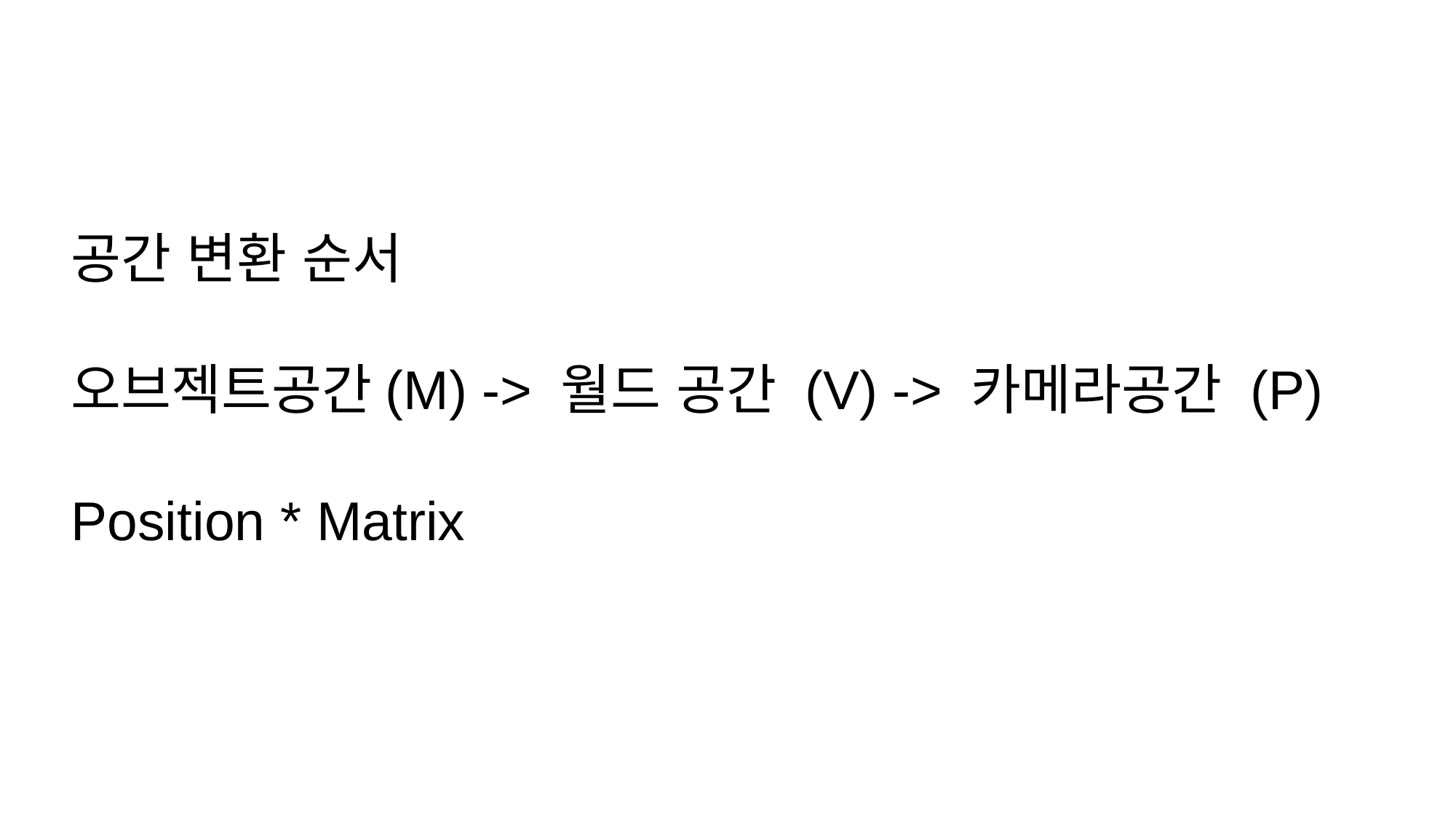

공간 변환 순서

오브젝트공간(M) -> 월드 공간 (V) -> 카메라공간 (P)

Position * Matrix